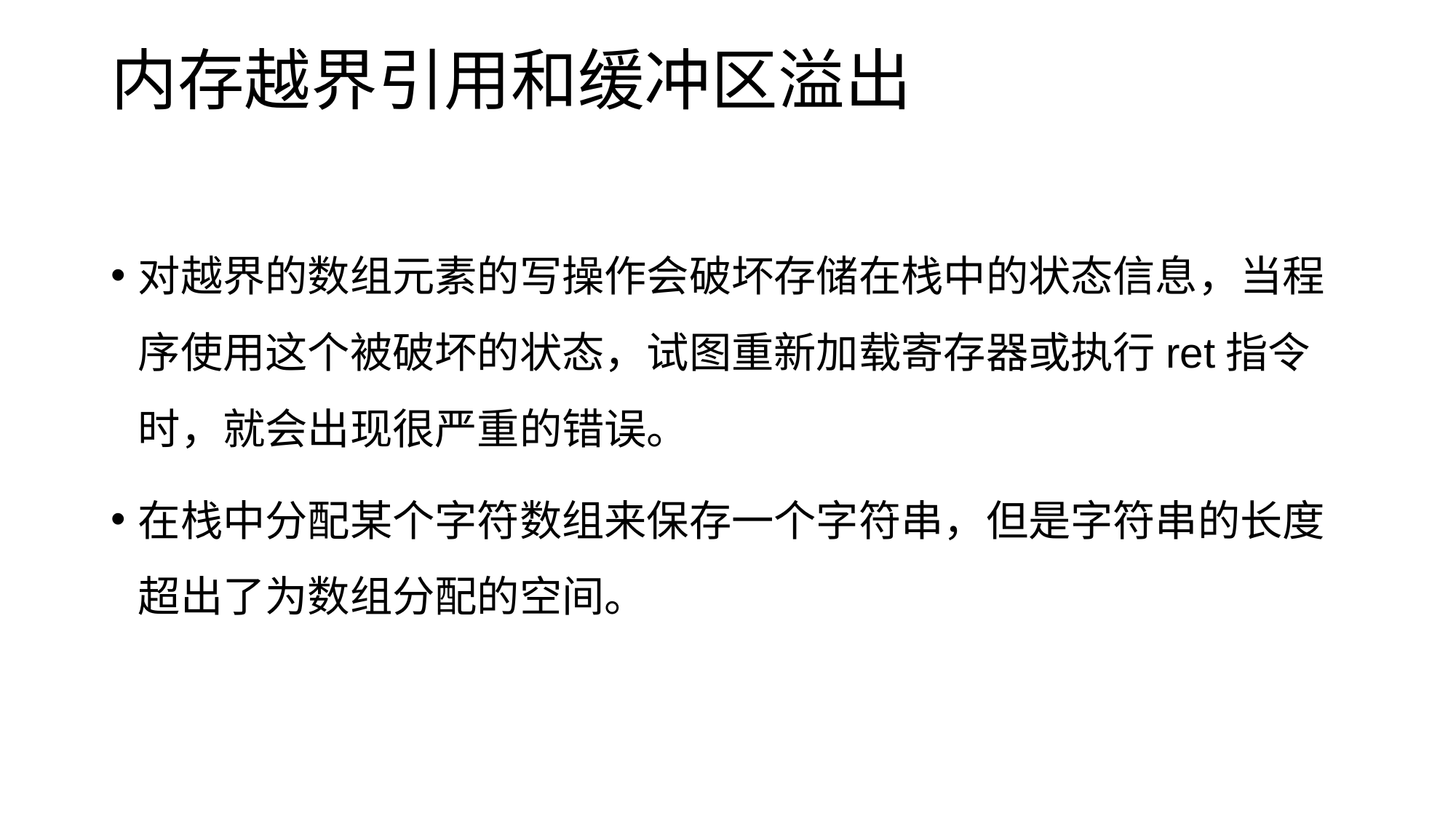

# 内存越界引用和缓冲区溢出
对越界的数组元素的写操作会破坏存储在栈中的状态信息，当程序使用这个被破坏的状态，试图重新加载寄存器或执行ret指令时，就会出现很严重的错误。
在栈中分配某个字符数组来保存一个字符串，但是字符串的长度超出了为数组分配的空间。